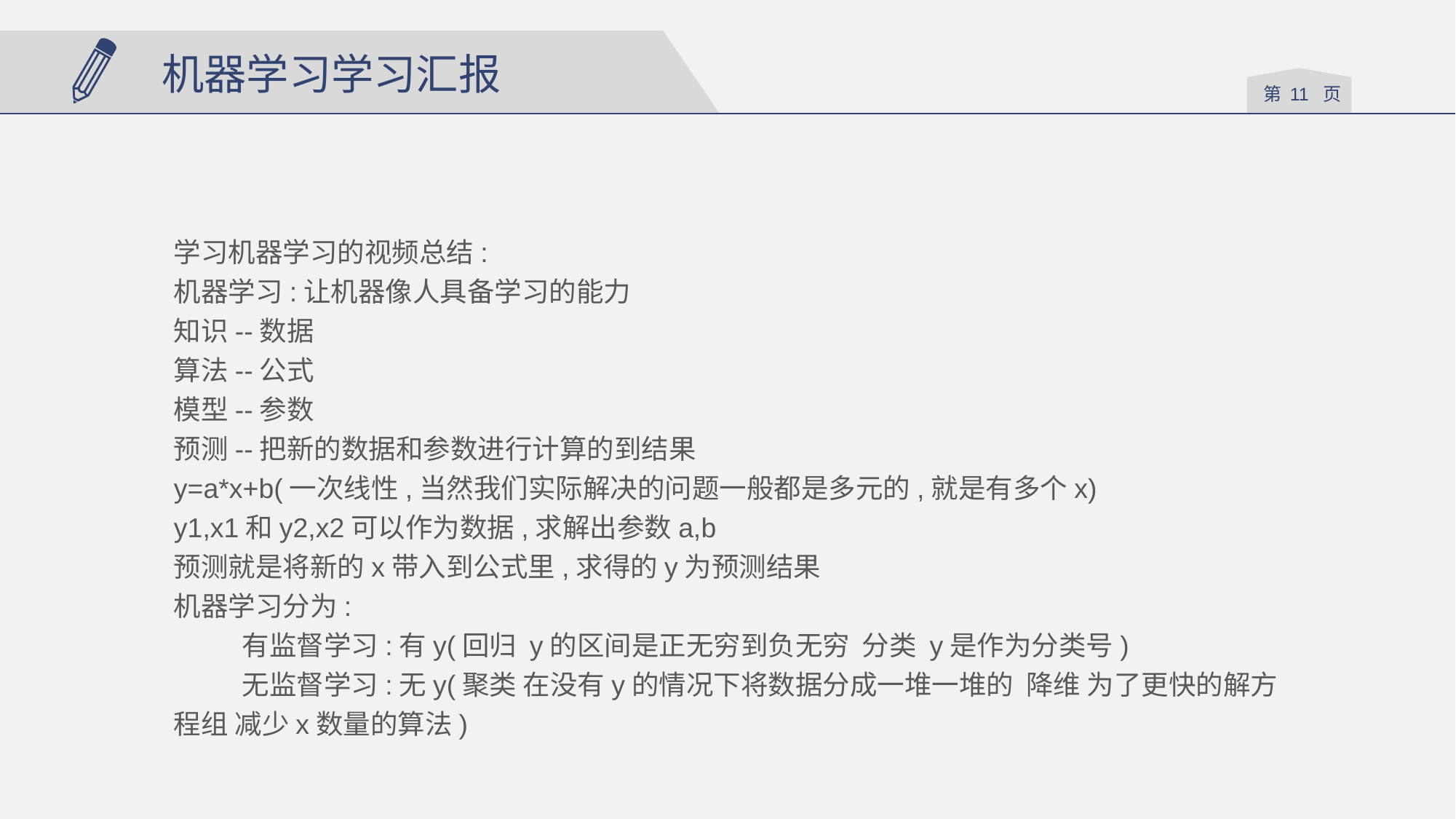

机器学习学习汇报
学习机器学习的视频总结:
机器学习:让机器像人具备学习的能力
知识--数据
算法--公式
模型--参数
预测--把新的数据和参数进行计算的到结果
y=a*x+b(一次线性,当然我们实际解决的问题一般都是多元的,就是有多个x)
y1,x1和y2,x2可以作为数据,求解出参数a,b
预测就是将新的x带入到公式里,求得的y为预测结果
机器学习分为:
          有监督学习:有y(回归 y的区间是正无穷到负无穷  分类 y是作为分类号)
          无监督学习:无y(聚类 在没有y的情况下将数据分成一堆一堆的  降维 为了更快的解方程组 减少x数量的算法)